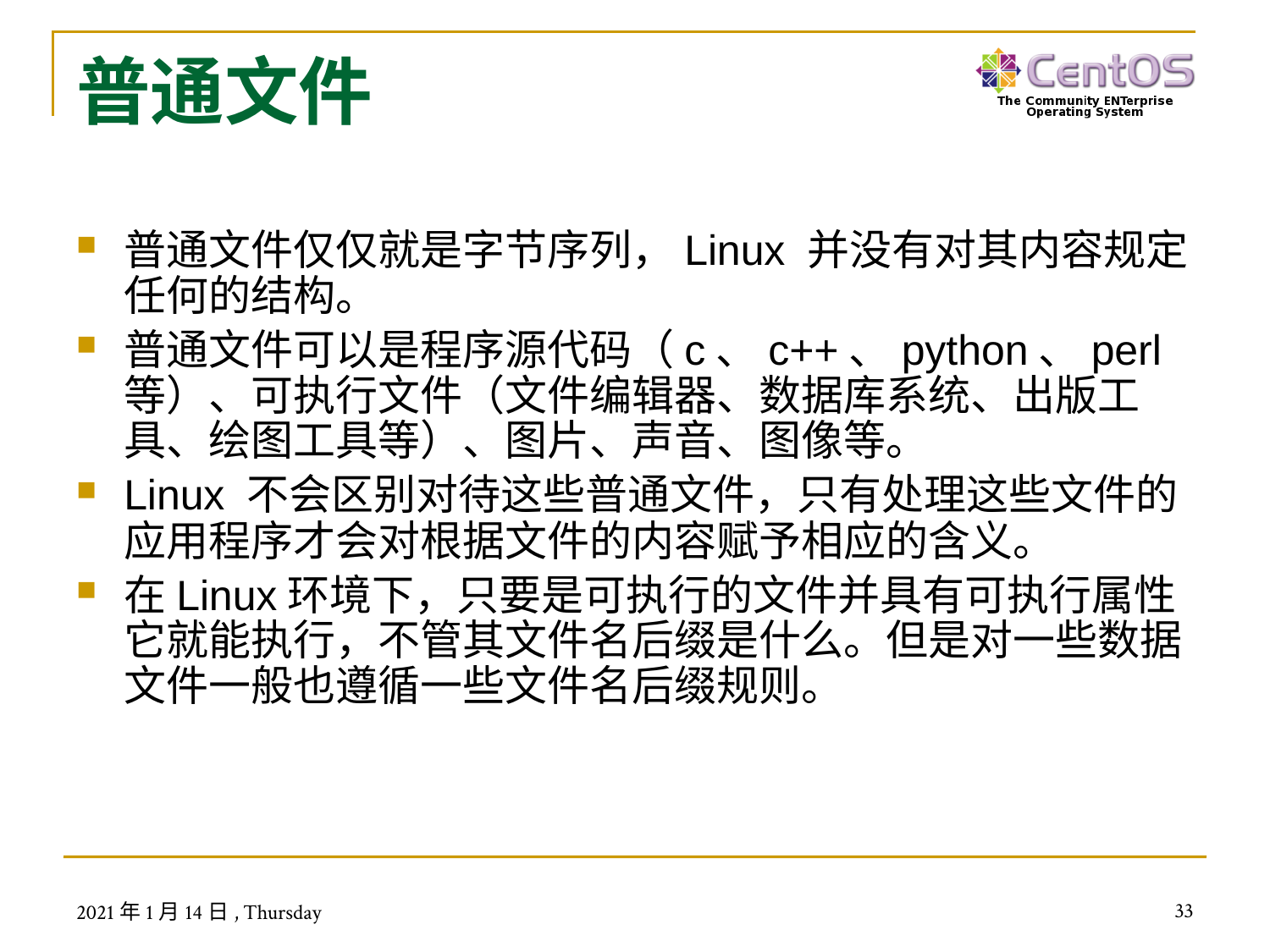

# 普通文件
普通文件仅仅就是字节序列，Linux 并没有对其内容规定任何的结构。
普通文件可以是程序源代码（c、c++、python、perl等）、可执行文件（文件编辑器、数据库系统、出版工具、绘图工具等）、图片、声音、图像等。
Linux 不会区别对待这些普通文件，只有处理这些文件的应用程序才会对根据文件的内容赋予相应的含义。
在Linux环境下，只要是可执行的文件并具有可执行属性它就能执行，不管其文件名后缀是什么。但是对一些数据文件一般也遵循一些文件名后缀规则。
2021年1月14日, Thursday
33